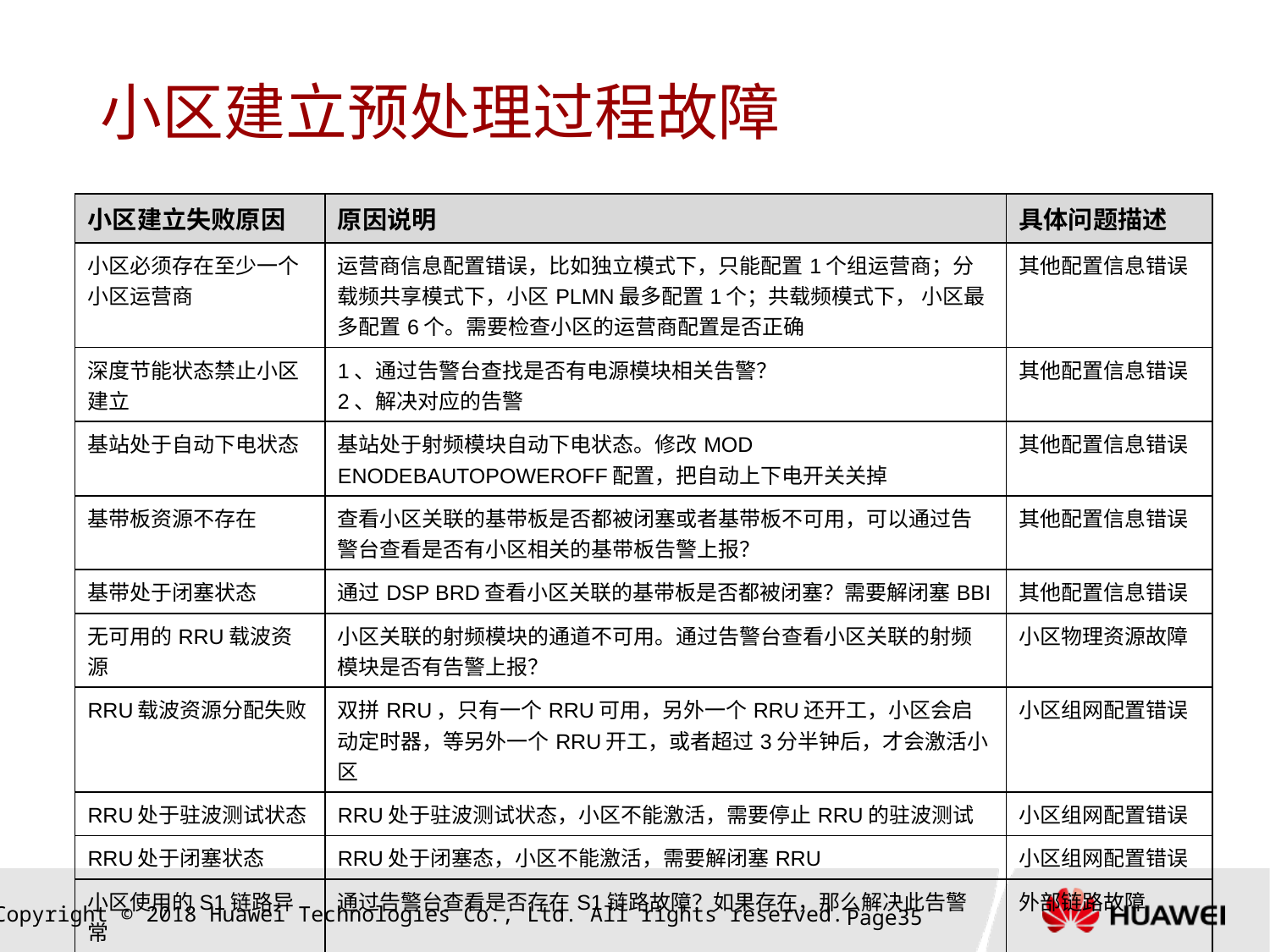

# 小区建立预处理过程故障
| 小区建立失败原因 | 原因说明 | 具体问题描述 |
| --- | --- | --- |
| 小区必须存在至少一个小区运营商 | 运营商信息配置错误，比如独立模式下，只能配置1个组运营商；分载频共享模式下，小区PLMN最多配置1个；共载频模式下， 小区最多配置6个。需要检查小区的运营商配置是否正确 | 其他配置信息错误 |
| 深度节能状态禁止小区建立 | 1、通过告警台查找是否有电源模块相关告警？ 2、解决对应的告警 | 其他配置信息错误 |
| 基站处于自动下电状态 | 基站处于射频模块自动下电状态。修改MOD ENODEBAUTOPOWEROFF配置，把自动上下电开关关掉 | 其他配置信息错误 |
| 基带板资源不存在 | 查看小区关联的基带板是否都被闭塞或者基带板不可用，可以通过告警台查看是否有小区相关的基带板告警上报？ | 其他配置信息错误 |
| 基带处于闭塞状态 | 通过DSP BRD查看小区关联的基带板是否都被闭塞？需要解闭塞BBI | 其他配置信息错误 |
| 无可用的RRU载波资源 | 小区关联的射频模块的通道不可用。通过告警台查看小区关联的射频模块是否有告警上报？ | 小区物理资源故障 |
| RRU载波资源分配失败 | 双拼RRU，只有一个RRU可用，另外一个RRU还开工，小区会启动定时器，等另外一个RRU开工，或者超过3分半钟后，才会激活小区 | 小区组网配置错误 |
| RRU处于驻波测试状态 | RRU处于驻波测试状态，小区不能激活，需要停止RRU的驻波测试 | 小区组网配置错误 |
| RRU处于闭塞状态 | RRU处于闭塞态，小区不能激活，需要解闭塞RRU | 小区组网配置错误 |
| 小区使用的S1链路异常 | 通过告警台查看是否存在S1链路故障？如果存在，那么解决此告警 | 外部链路故障 |
Page35